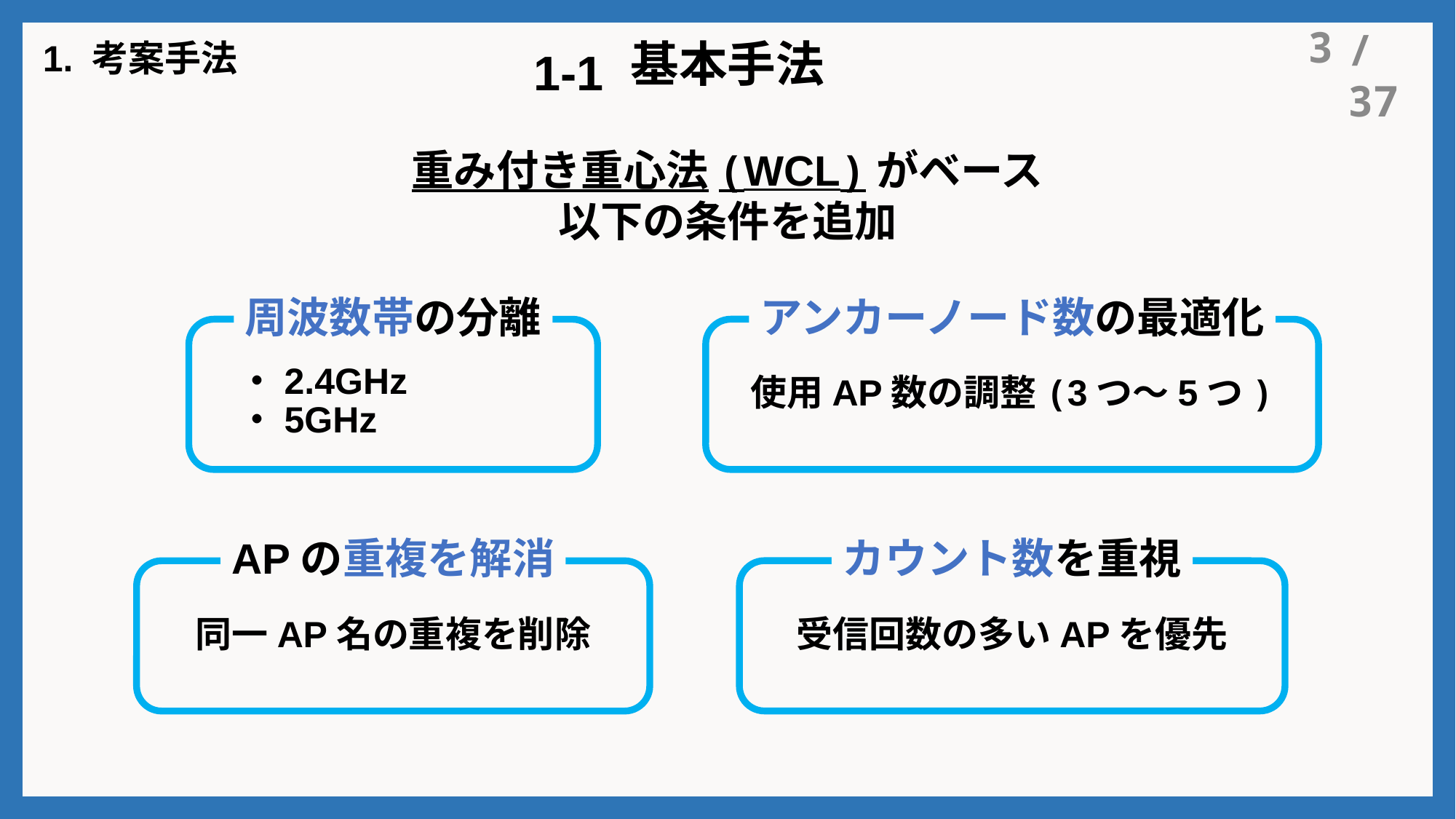

3
1. 考案手法
基本手法
1-1
重み付き重心法(WCL)がベース
以下の条件を追加
周波数帯の分離

・2.4GHz
・5GHz
アンカーノード数の最適化

使用AP数の調整(3つ～5つ)
APの重複を解消

同一AP名の重複を削除
カウント数を重視

受信回数の多いAPを優先